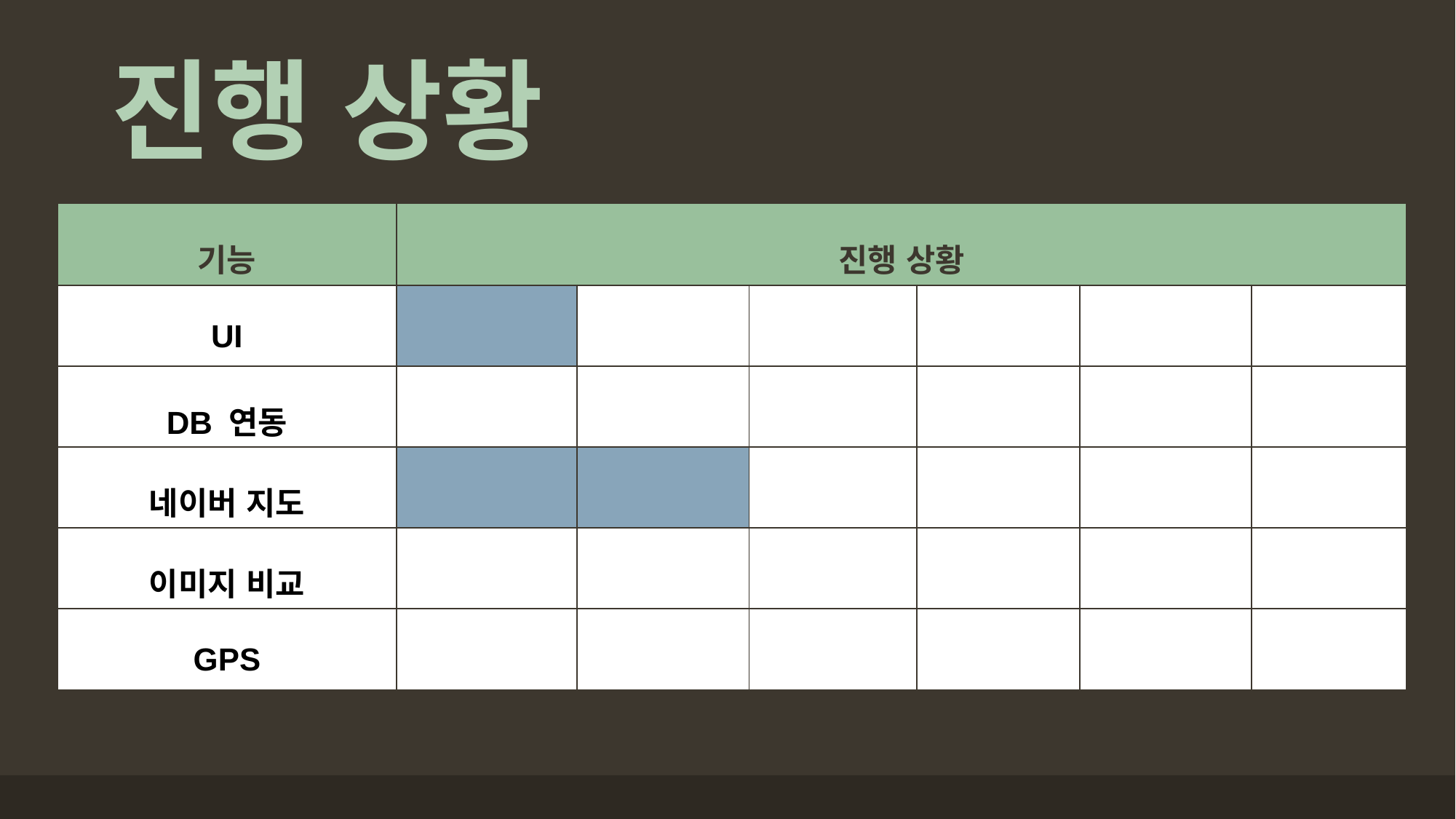

# 진행 상황
| 기능 | 진행 상황 |  |  |  |  |  |
| --- | --- | --- | --- | --- | --- | --- |
| UI |  |  |  |  |  |  |
| DB 연동 |  |  |  |  |  |  |
| 네이버 지도 |  |  |  |  |  |  |
| 이미지 비교 |  |  |  |  |  |  |
| GPS |  |  |  |  |  |  |